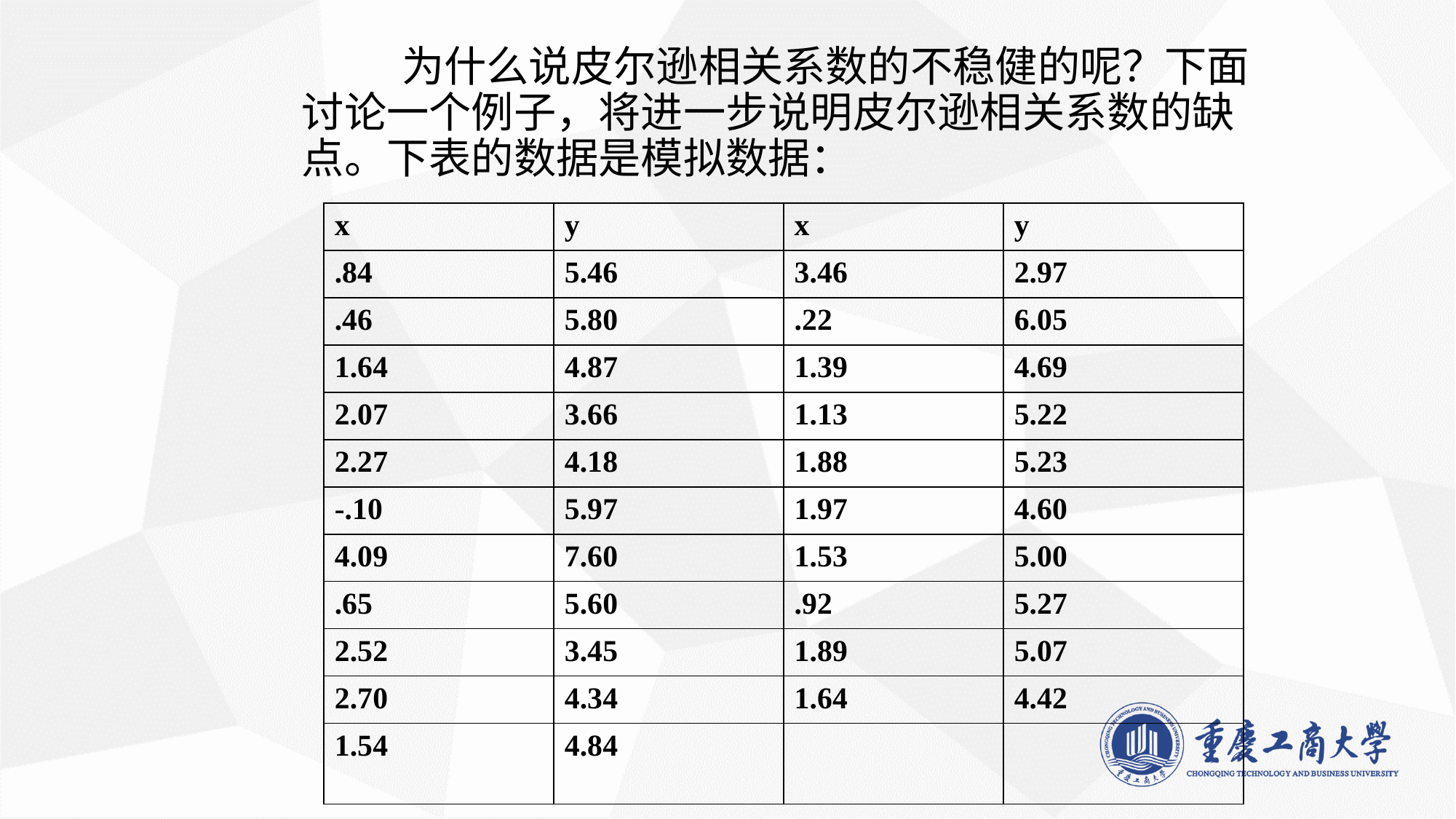

为什么说皮尔逊相关系数的不稳健的呢？下面讨论一个例子，将进一步说明皮尔逊相关系数的缺点。下表的数据是模拟数据：
| x | y | x | y |
| --- | --- | --- | --- |
| .84 | 5.46 | 3.46 | 2.97 |
| .46 | 5.80 | .22 | 6.05 |
| 1.64 | 4.87 | 1.39 | 4.69 |
| 2.07 | 3.66 | 1.13 | 5.22 |
| 2.27 | 4.18 | 1.88 | 5.23 |
| -.10 | 5.97 | 1.97 | 4.60 |
| 4.09 | 7.60 | 1.53 | 5.00 |
| .65 | 5.60 | .92 | 5.27 |
| 2.52 | 3.45 | 1.89 | 5.07 |
| 2.70 | 4.34 | 1.64 | 4.42 |
| 1.54 | 4.84 |  |  |